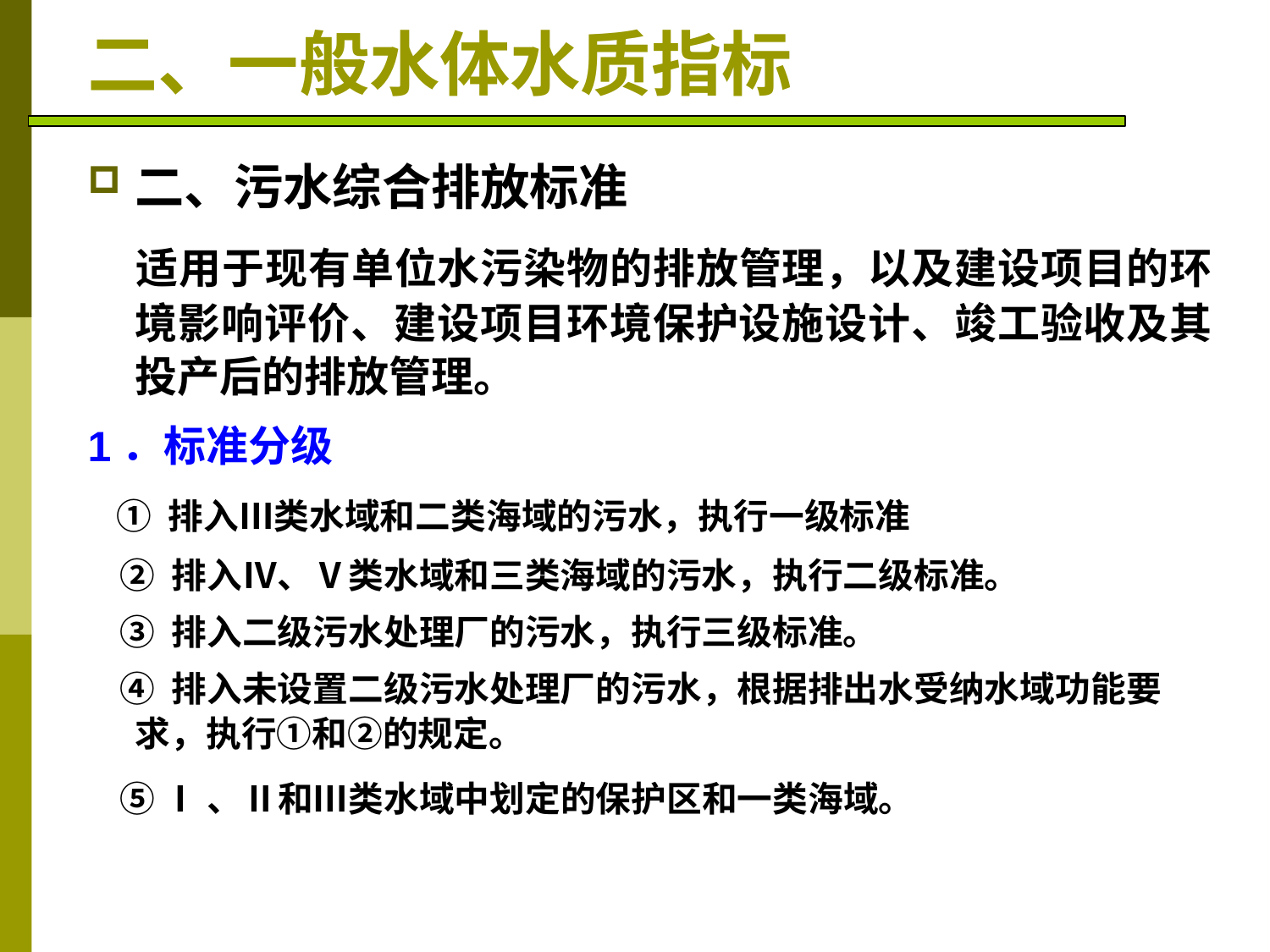

# 二、一般水体水质指标

二、污水综合排放标准
   适用于现有单位水污染物的排放管理，以及建设项目的环境影响评价、建设项目环境保护设施设计、竣工验收及其投产后的排放管理。
1．标准分级
   ① 排入Ⅲ类水域和二类海域的污水，执行一级标准
    ② 排入Ⅳ、Ⅴ类水域和三类海域的污水，执行二级标准。
    ③ 排入二级污水处理厂的污水，执行三级标准。
    ④ 排入未设置二级污水处理厂的污水，根据排出水受纳水域功能要求，执行①和②的规定。
    ⑤ Ⅰ、Ⅱ和Ⅲ类水域中划定的保护区和一类海域。